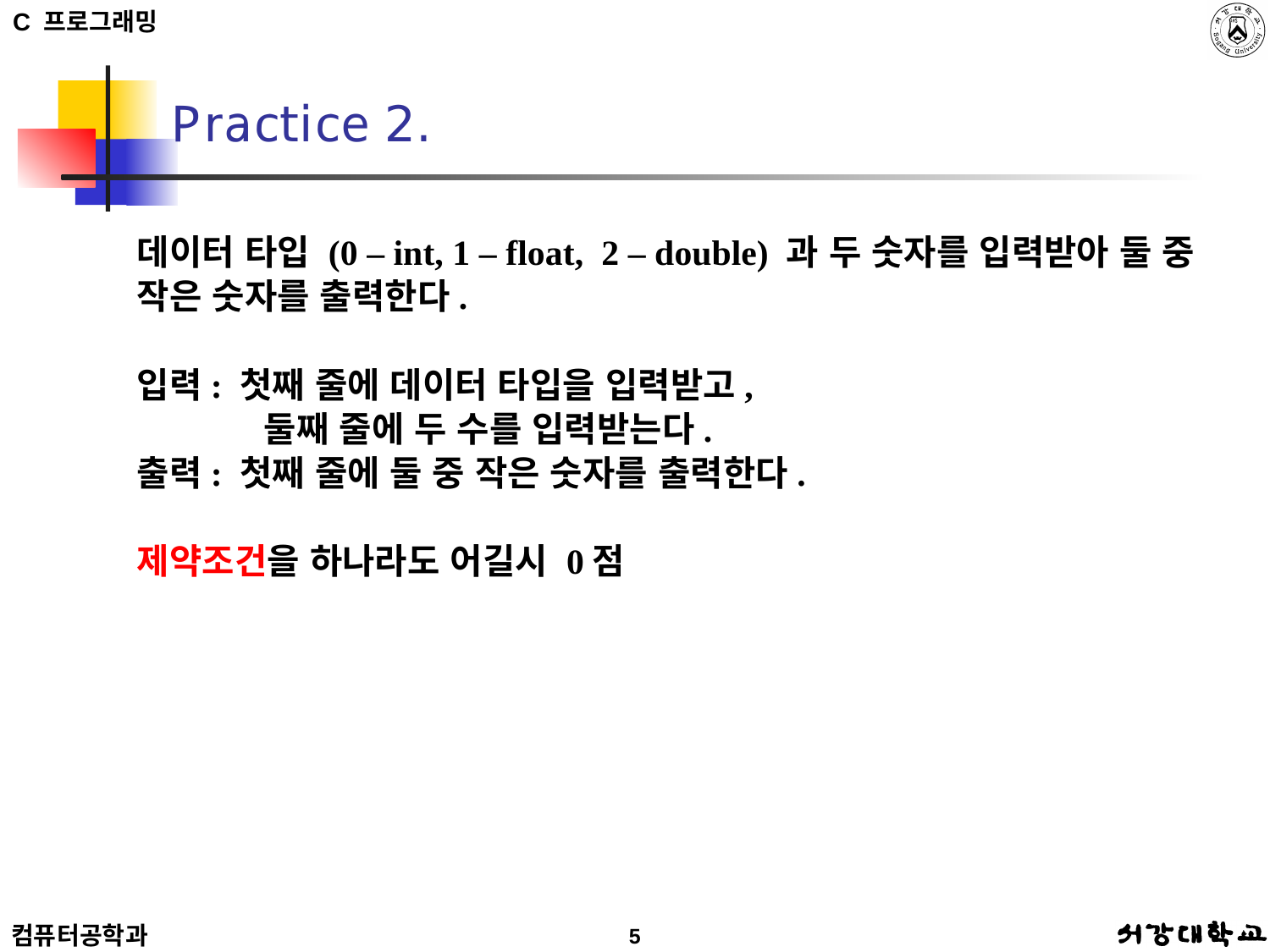

# Practice 2.
데이터 타입 (0 – int, 1 – float,  2 – double) 과 두 숫자를 입력받아 둘 중 작은 숫자를 출력한다.

입력: 첫째 줄에 데이터 타입을 입력받고,
	둘째 줄에 두 수를 입력받는다.
출력: 첫째 줄에 둘 중 작은 숫자를 출력한다.

제약조건을 하나라도 어길시 0점

5